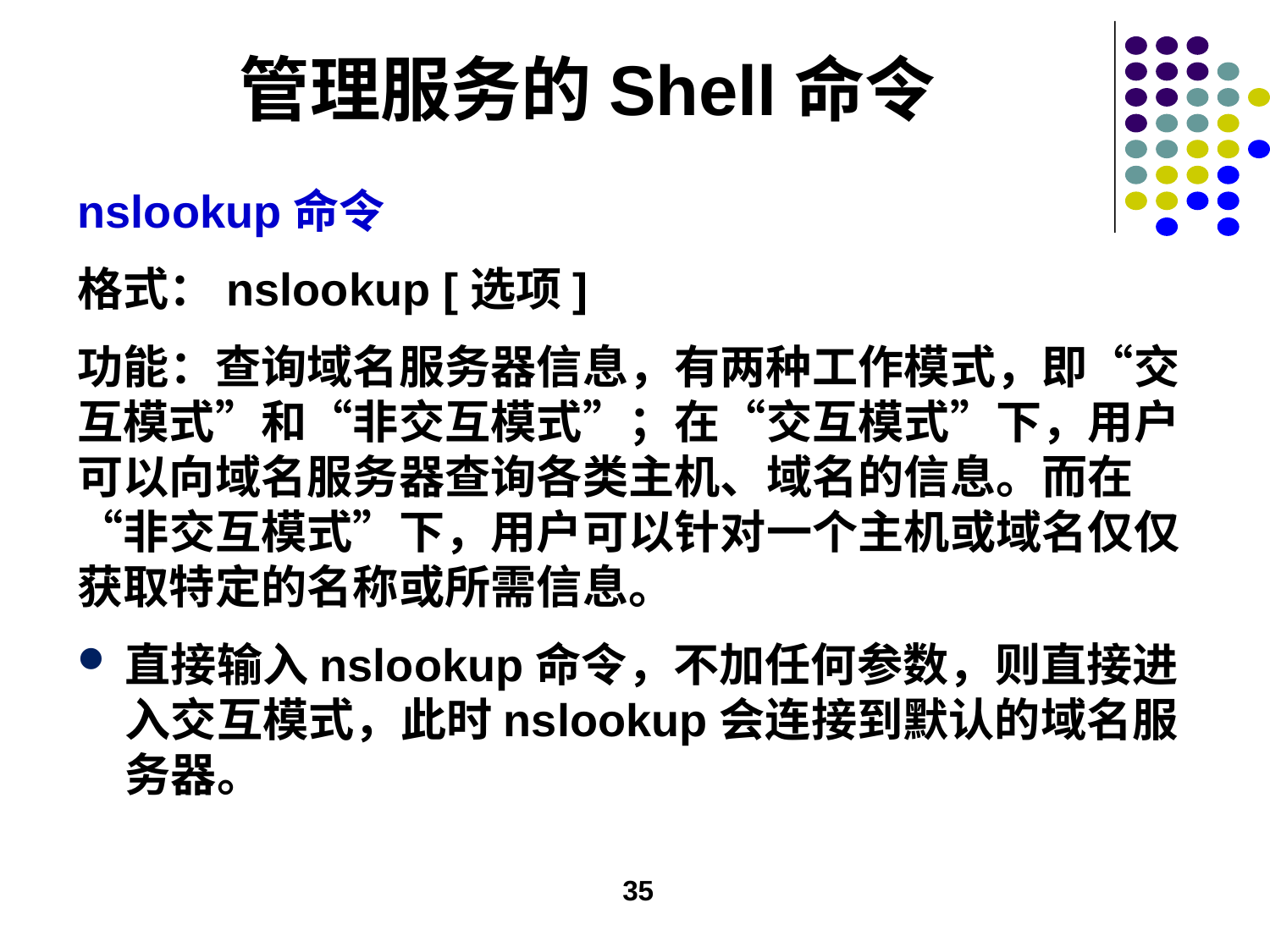

# 管理服务的Shell命令
nslookup命令
格式：nslookup [选项]
功能：查询域名服务器信息，有两种工作模式，即“交互模式”和“非交互模式”；在“交互模式”下，用户可以向域名服务器查询各类主机、域名的信息。而在“非交互模式”下，用户可以针对一个主机或域名仅仅获取特定的名称或所需信息。
直接输入nslookup命令，不加任何参数，则直接进入交互模式，此时nslookup会连接到默认的域名服务器。

35